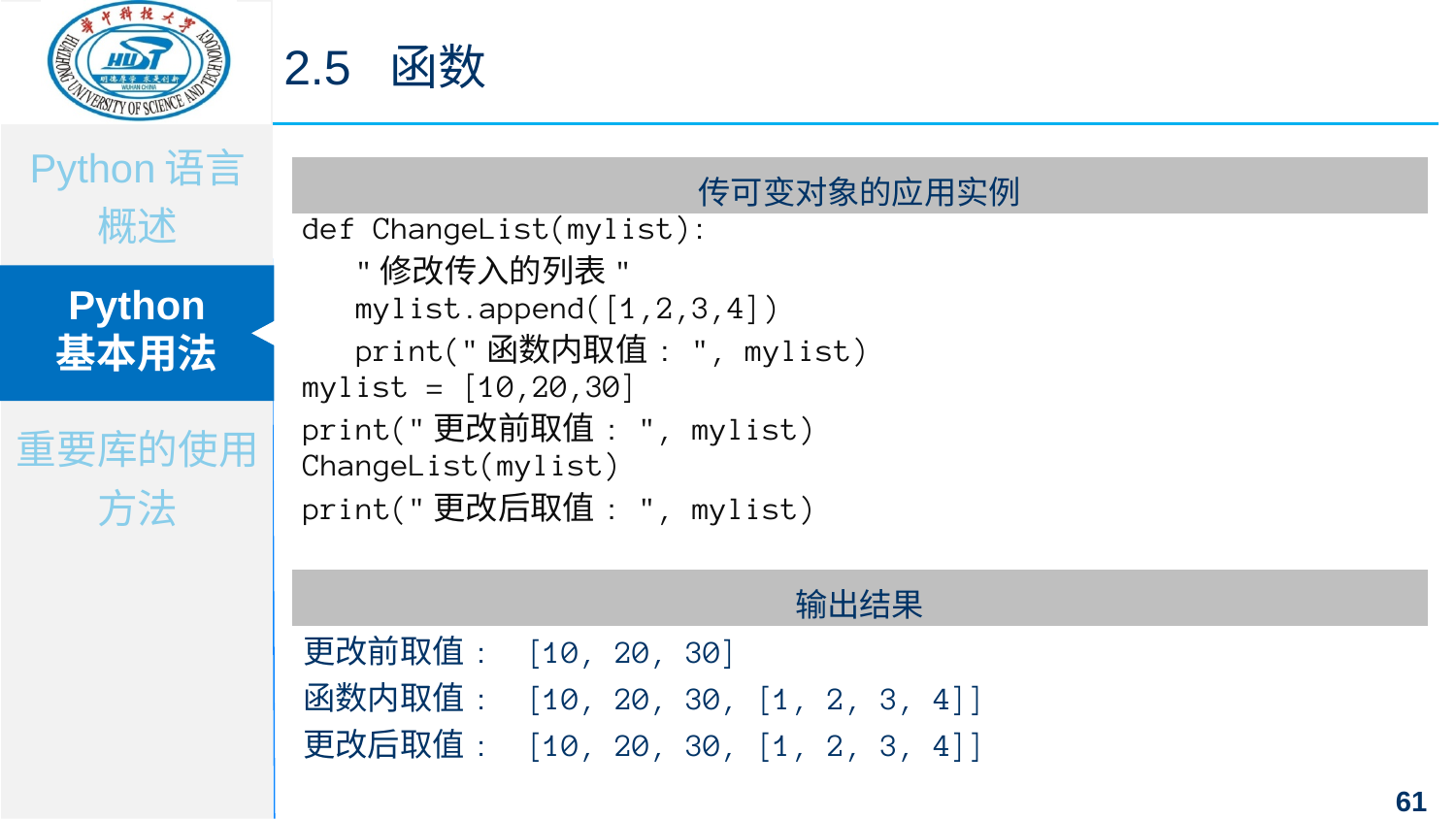

2.5  函数
| 传可变对象的应用实例 |
| --- |
| def ChangeList(mylist): "修改传入的列表" mylist.append([1,2,3,4]) print("函数内取值: ", mylist) mylist = [10,20,30] print("更改前取值: ", mylist) ChangeList(mylist) print("更改后取值: ", mylist) |
| 输出结果 |
| 更改前取值: [10, 20, 30] 函数内取值: [10, 20, 30, [1, 2, 3, 4]] 更改后取值: [10, 20, 30, [1, 2, 3, 4]] |